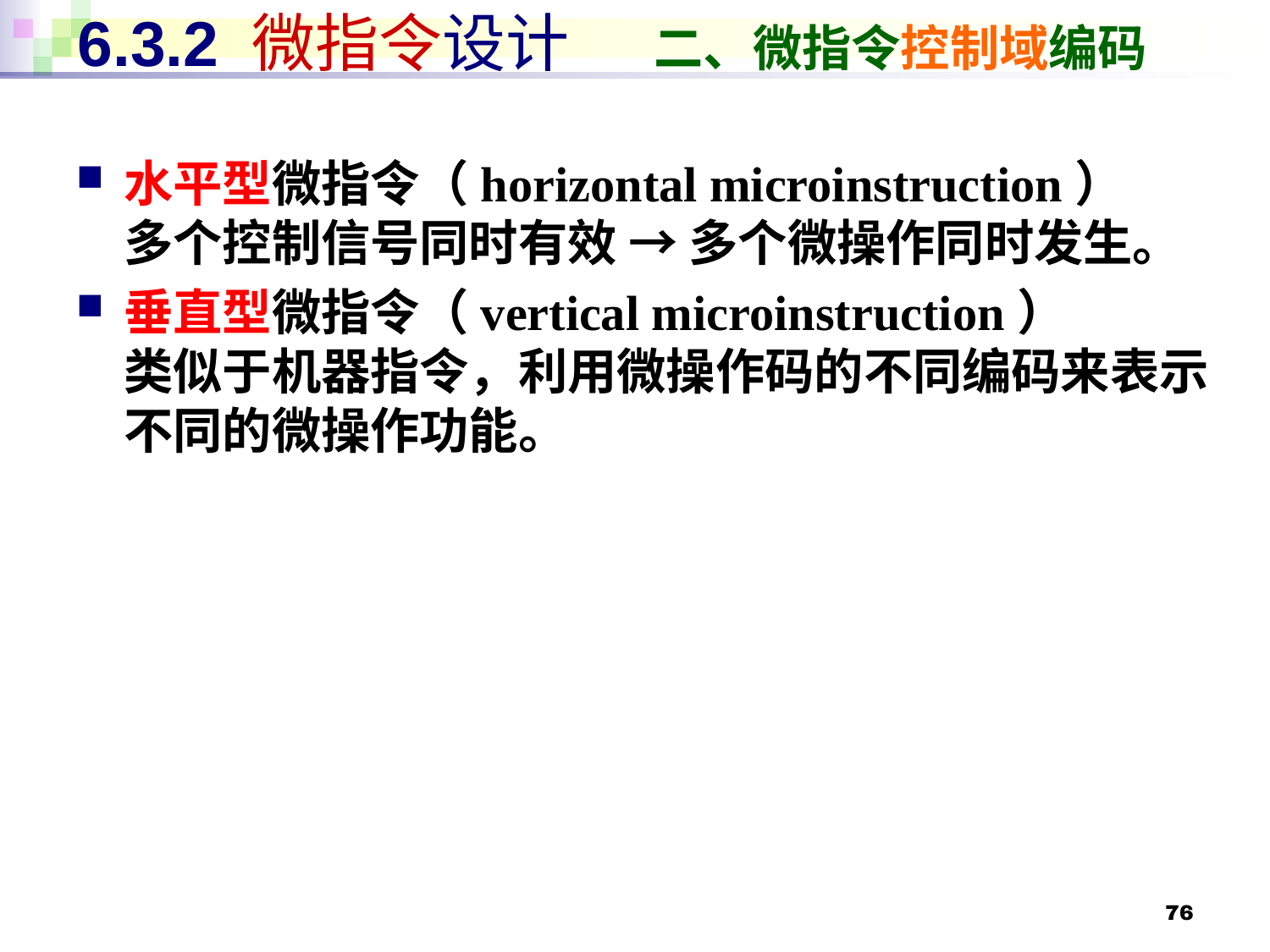

# 6.3.2 微指令设计      二、微指令控制域编码
水平型微指令（horizontal microinstruction）
多个控制信号同时有效 → 多个微操作同时发生。
垂直型微指令（vertical microinstruction）
类似于机器指令，利用微操作码的不同编码来表示不同的微操作功能。
76